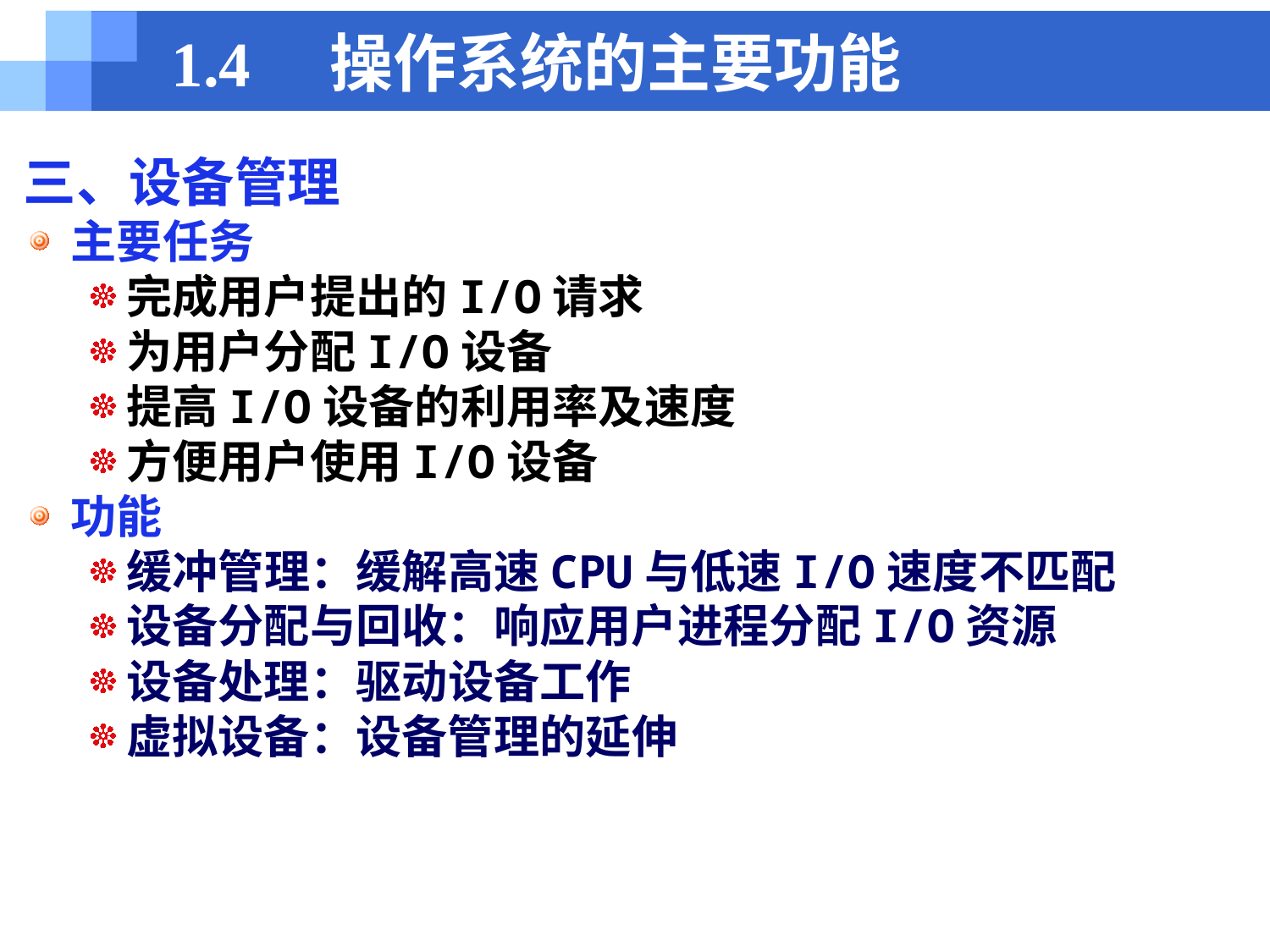

# 1.4　操作系统的主要功能
三、设备管理
主要任务
完成用户提出的I/O请求
为用户分配I/O设备
提高I/O设备的利用率及速度
方便用户使用I/O设备
功能
缓冲管理：缓解高速CPU与低速I/O速度不匹配
设备分配与回收：响应用户进程分配I/O资源
设备处理：驱动设备工作
虚拟设备：设备管理的延伸